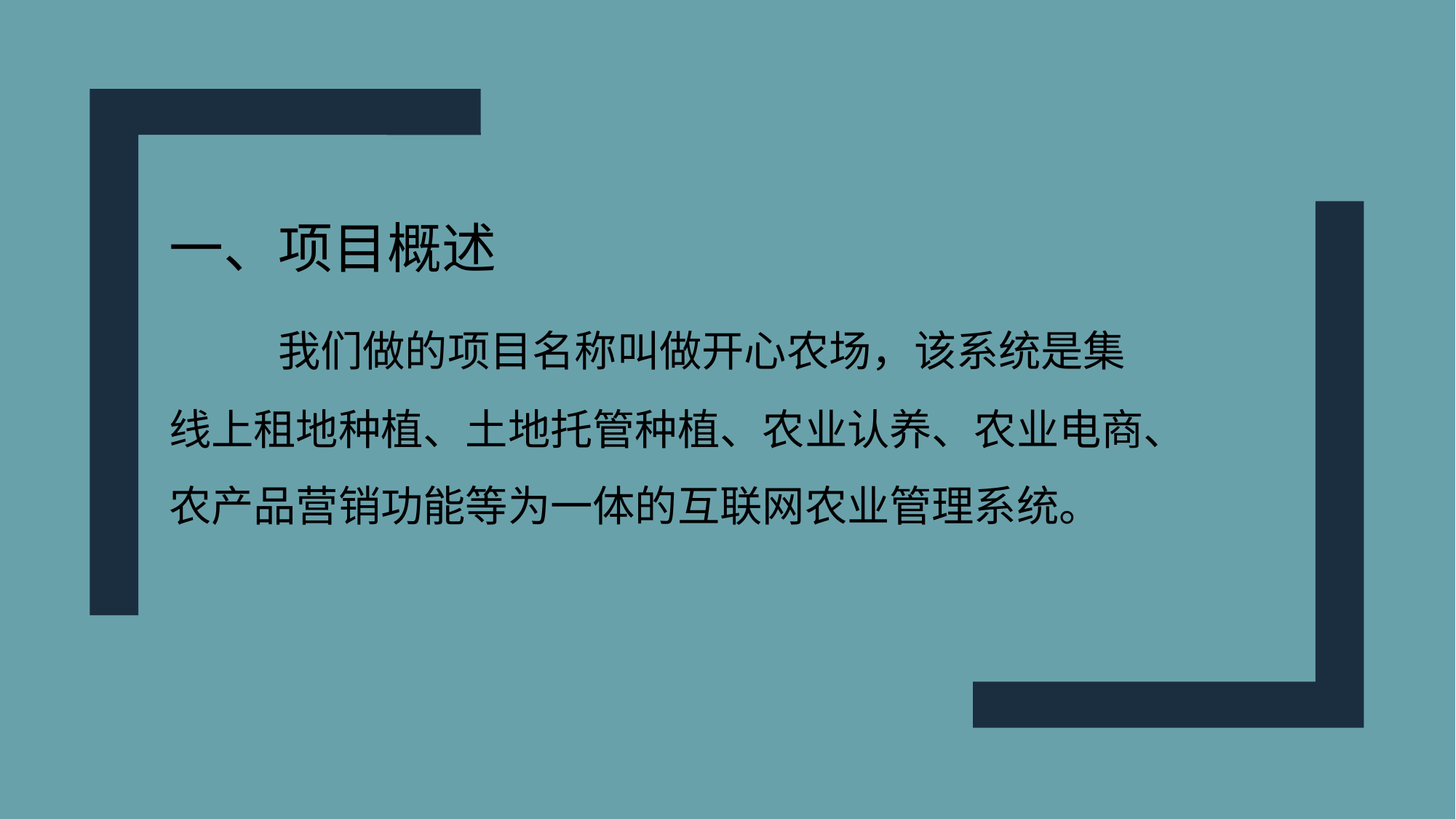

# 一、项目概述 我们做的项目名称叫做开心农场，该系统是集线上租地种植、土地托管种植、农业认养、农业电商、农产品营销功能等为一体的互联网农业管理系统。